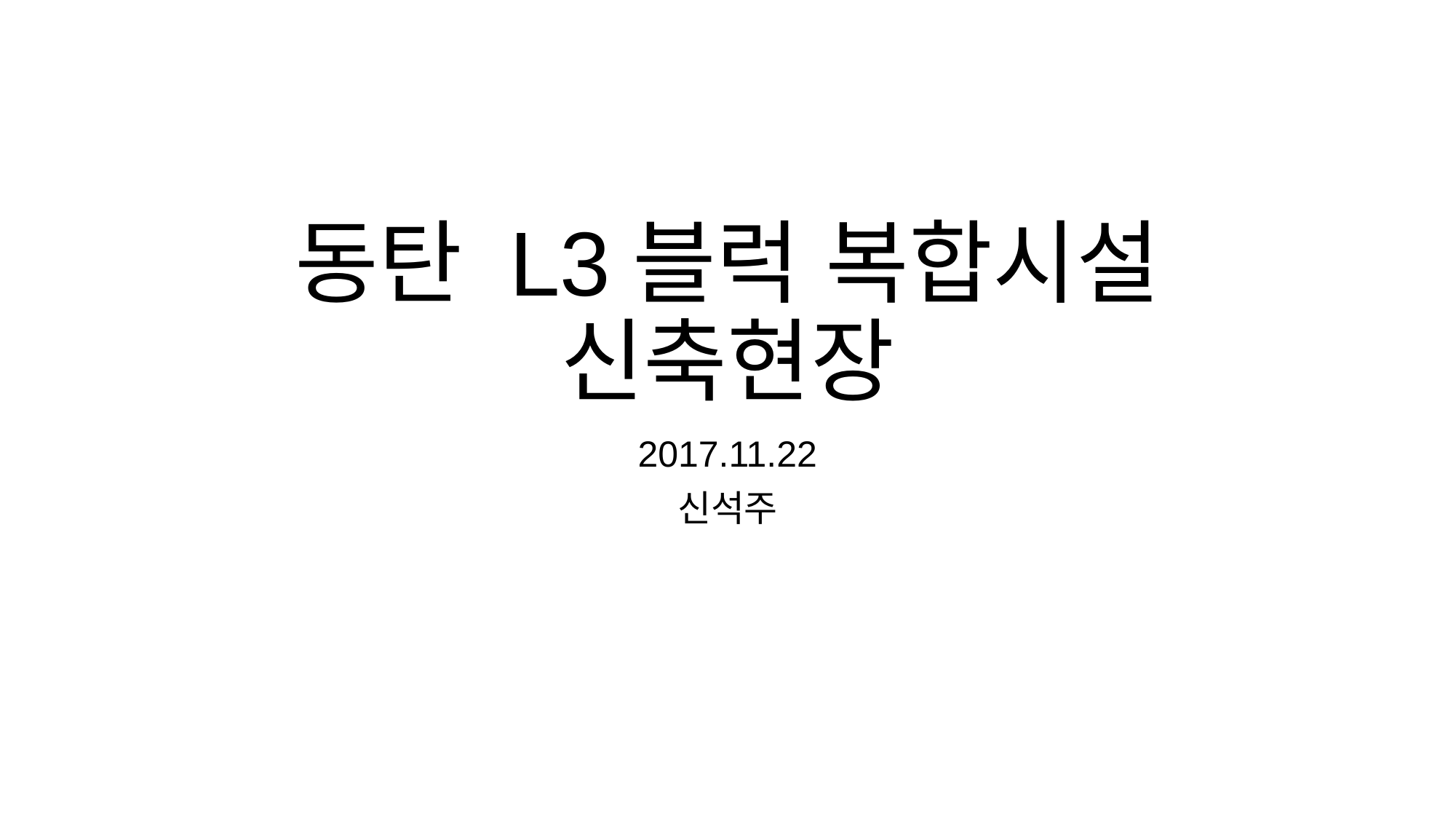

# 동탄 L3블럭 복합시설 신축현장
2017.11.22
신석주